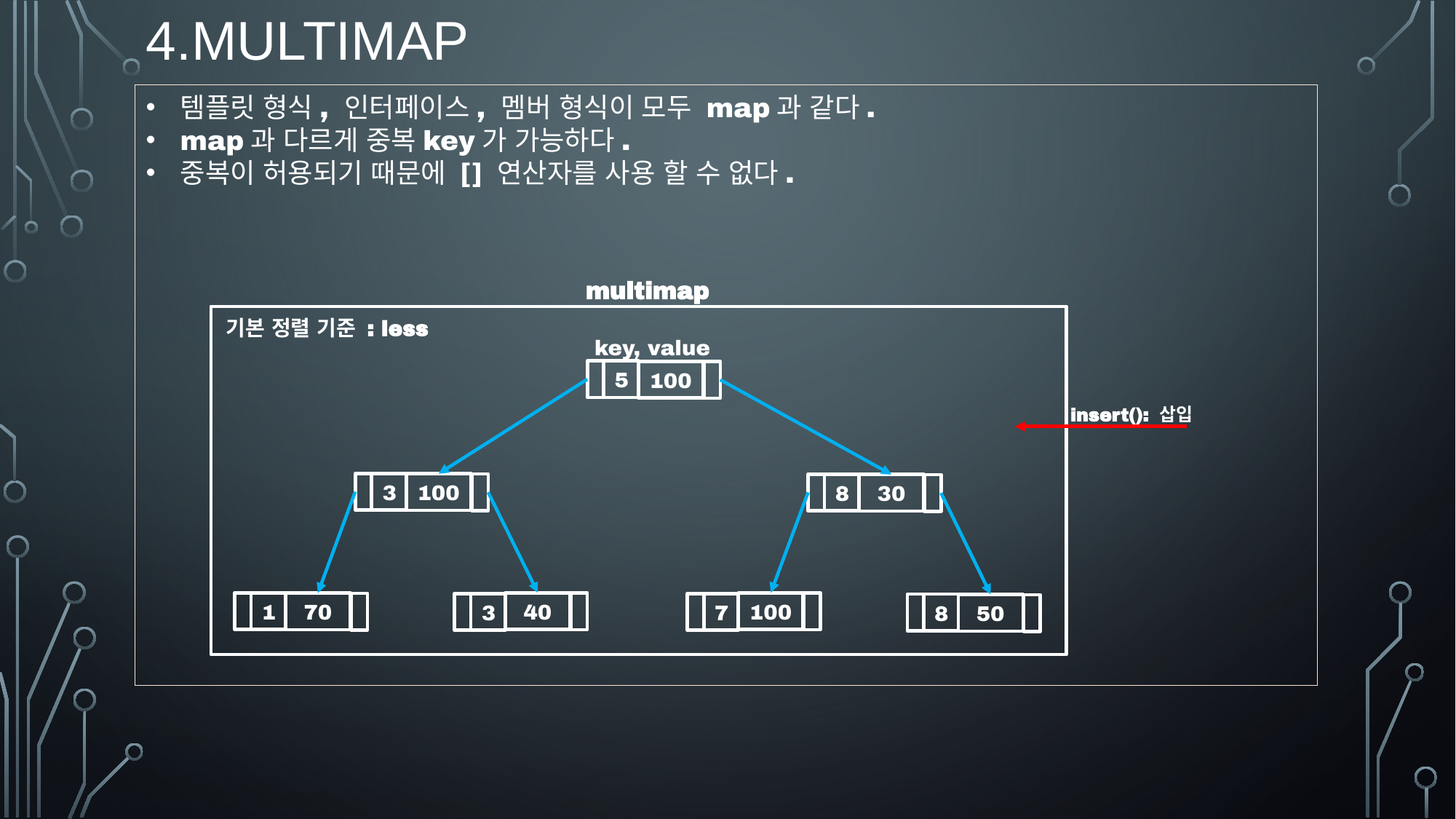

# 4.multimap
템플릿 형식, 인터페이스, 멤버 형식이 모두 map과 같다.
map과 다르게 중복key가 가능하다.
중복이 허용되기 때문에 [] 연산자를 사용 할 수 없다.

multimap

기본 정렬 기준 : less
key, value

5
100

insert(): 삽입

3
100

8
30

1
70

40

3
100

7

8
50